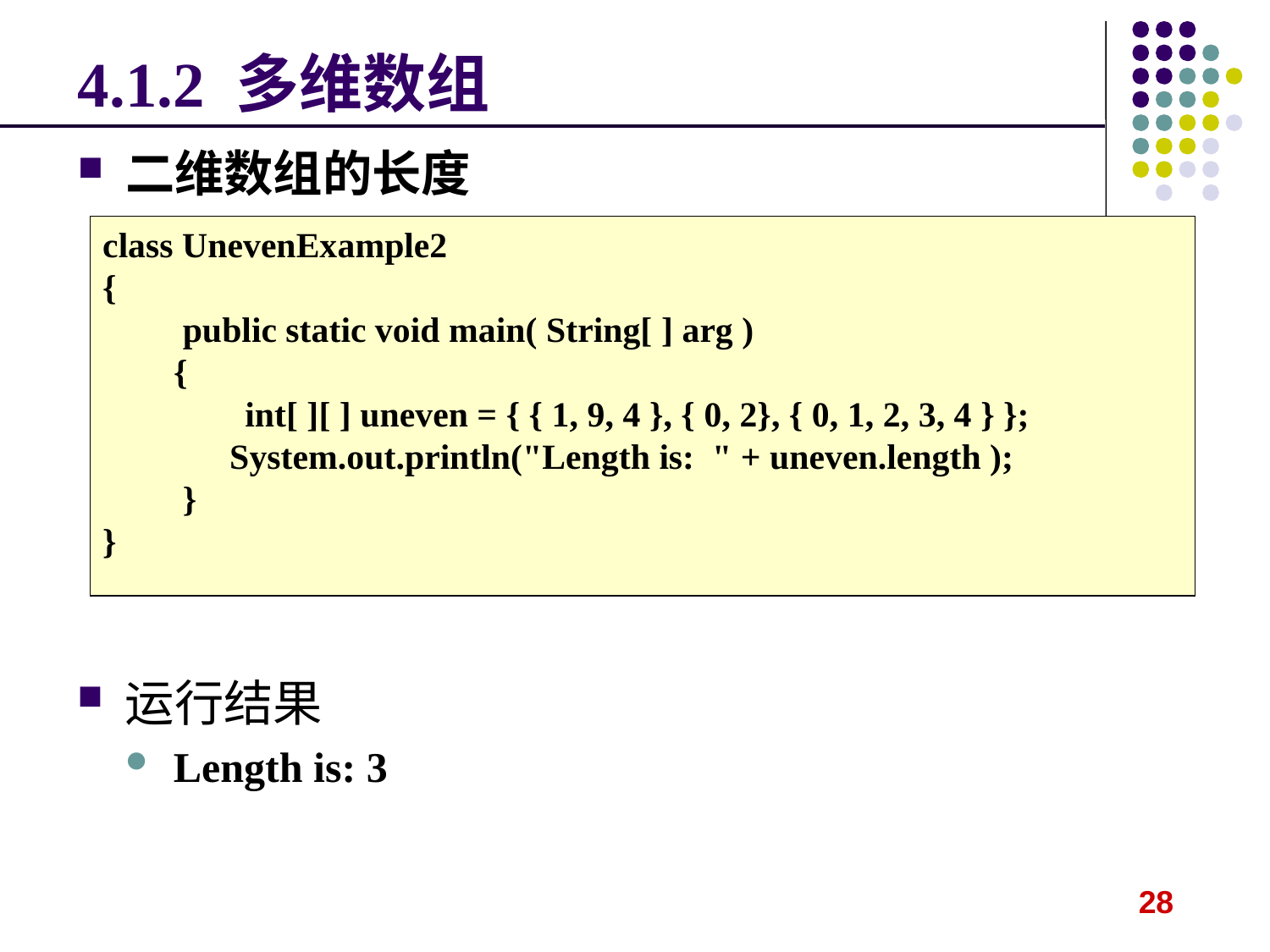

# 4.1.2 多维数组
二维数组的长度

class UnevenExample2
{
         public static void main( String[ ] arg )
        {
                int[ ][ ] uneven = { { 1, 9, 4 }, { 0, 2}, { 0, 1, 2, 3, 4 } };
   	System.out.println("Length is:  " + uneven.length );
         }
}
运行结果
Length is: 3